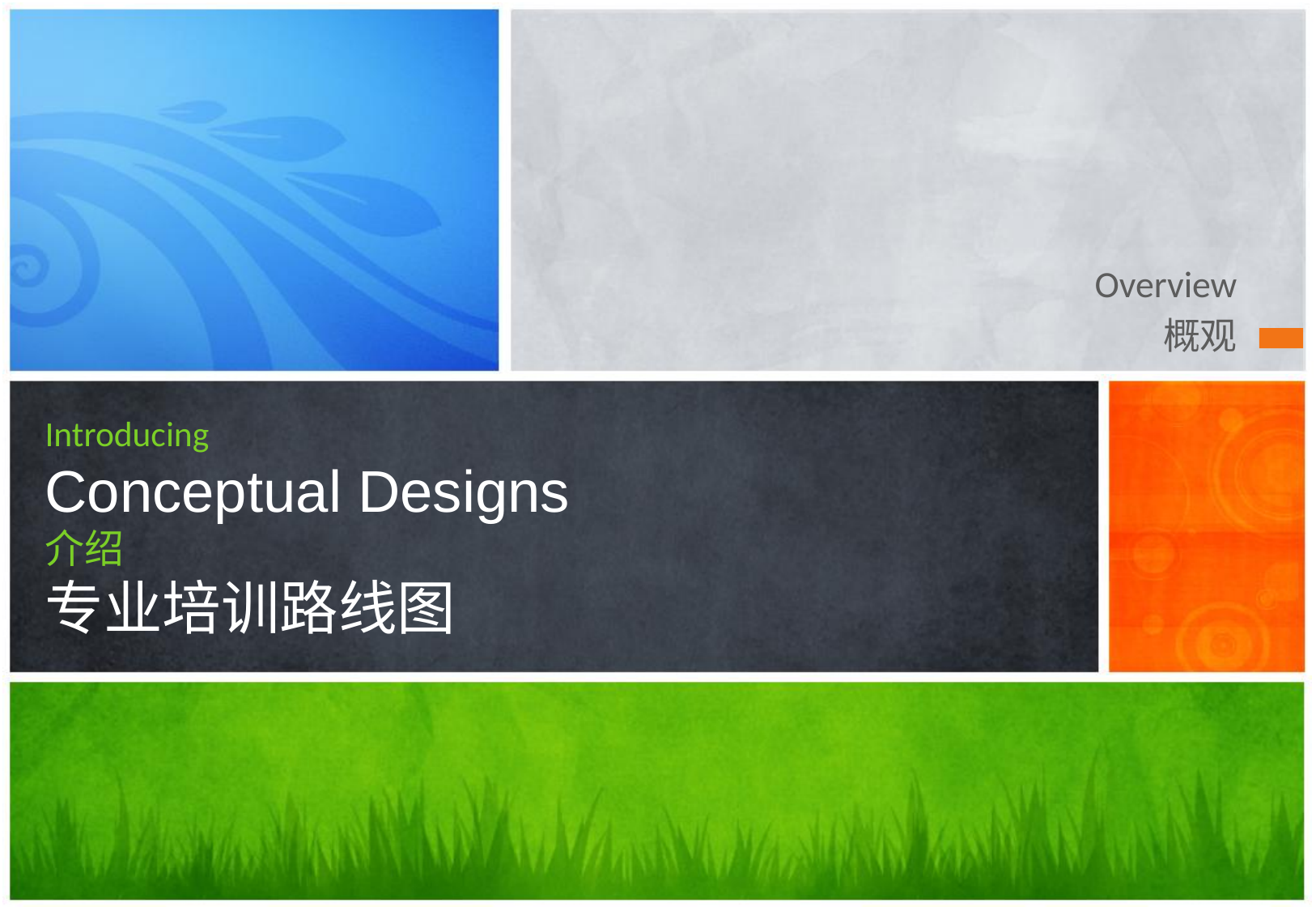

Overview
概观
# Introducing Conceptual Designs 介绍 专业培训路线图